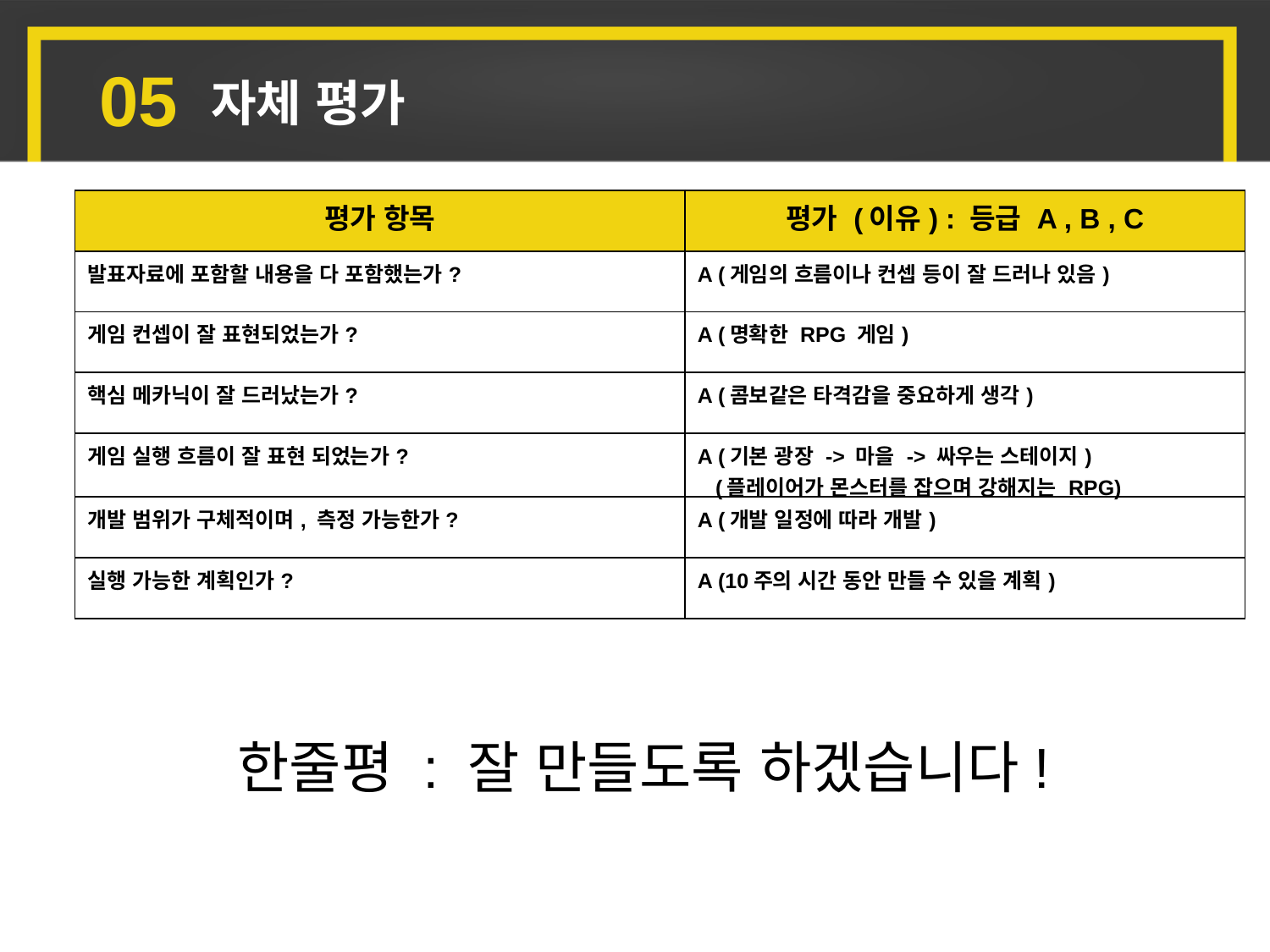

05
자체 평가
| 평가 항목 | 평가 (이유) : 등급 A , B , C |
| --- | --- |
| 발표자료에 포함할 내용을 다 포함했는가? | A (게임의 흐름이나 컨셉 등이 잘 드러나 있음) |
| 게임 컨셉이 잘 표현되었는가? | A (명확한 RPG 게임) |
| 핵심 메카닉이 잘 드러났는가? | A (콤보같은 타격감을 중요하게 생각) |
| 게임 실행 흐름이 잘 표현 되었는가? | A (기본 광장 -> 마을 -> 싸우는 스테이지) (플레이어가 몬스터를 잡으며 강해지는 RPG) |
| 개발 범위가 구체적이며, 측정 가능한가? | A (개발 일정에 따라 개발) |
| 실행 가능한 계획인가? | A (10주의 시간 동안 만들 수 있을 계획) |
한줄평 : 잘 만들도록 하겠습니다!